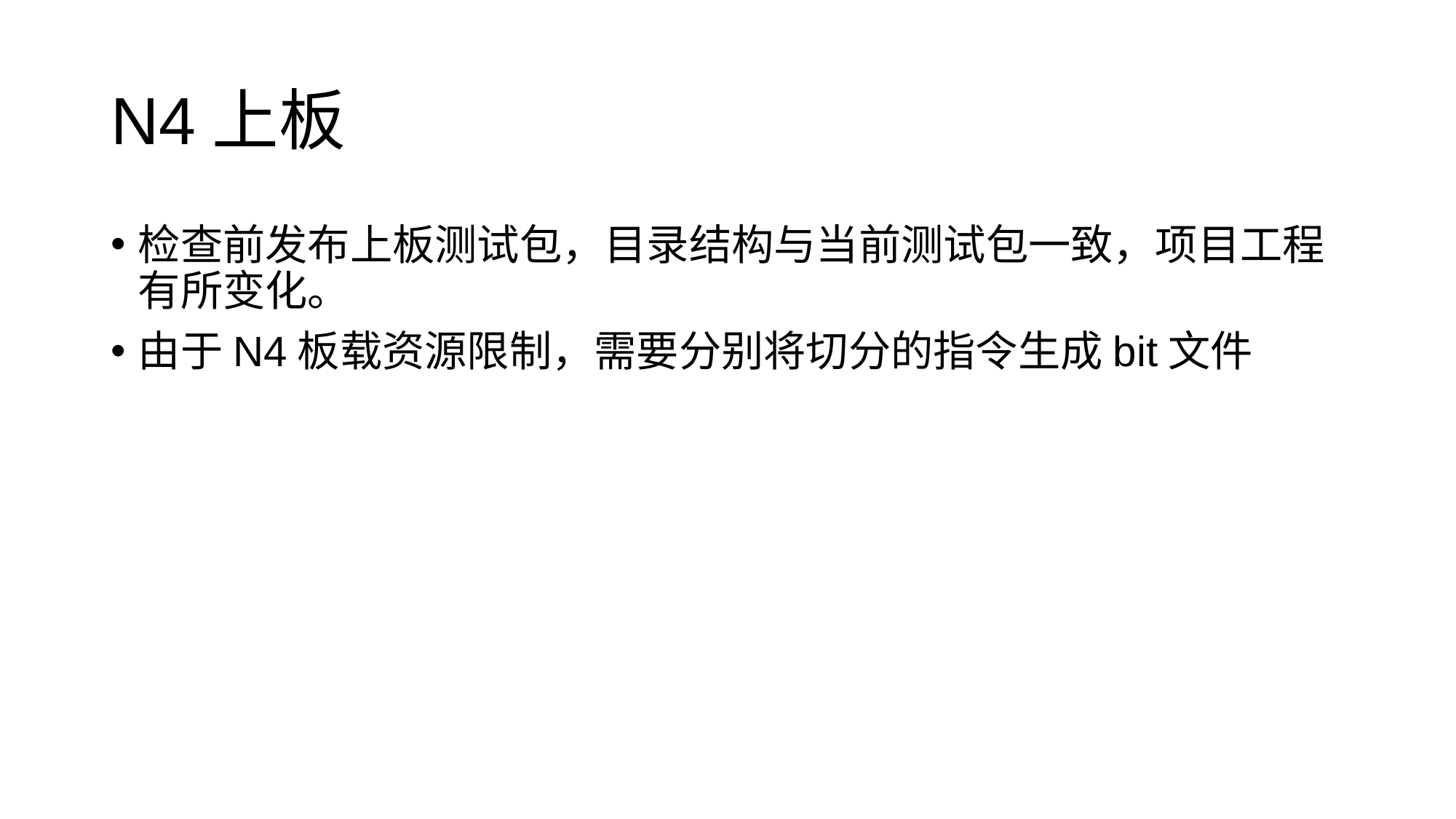

# N4上板
检查前发布上板测试包，目录结构与当前测试包一致，项目工程有所变化。
由于N4板载资源限制，需要分别将切分的指令生成bit文件